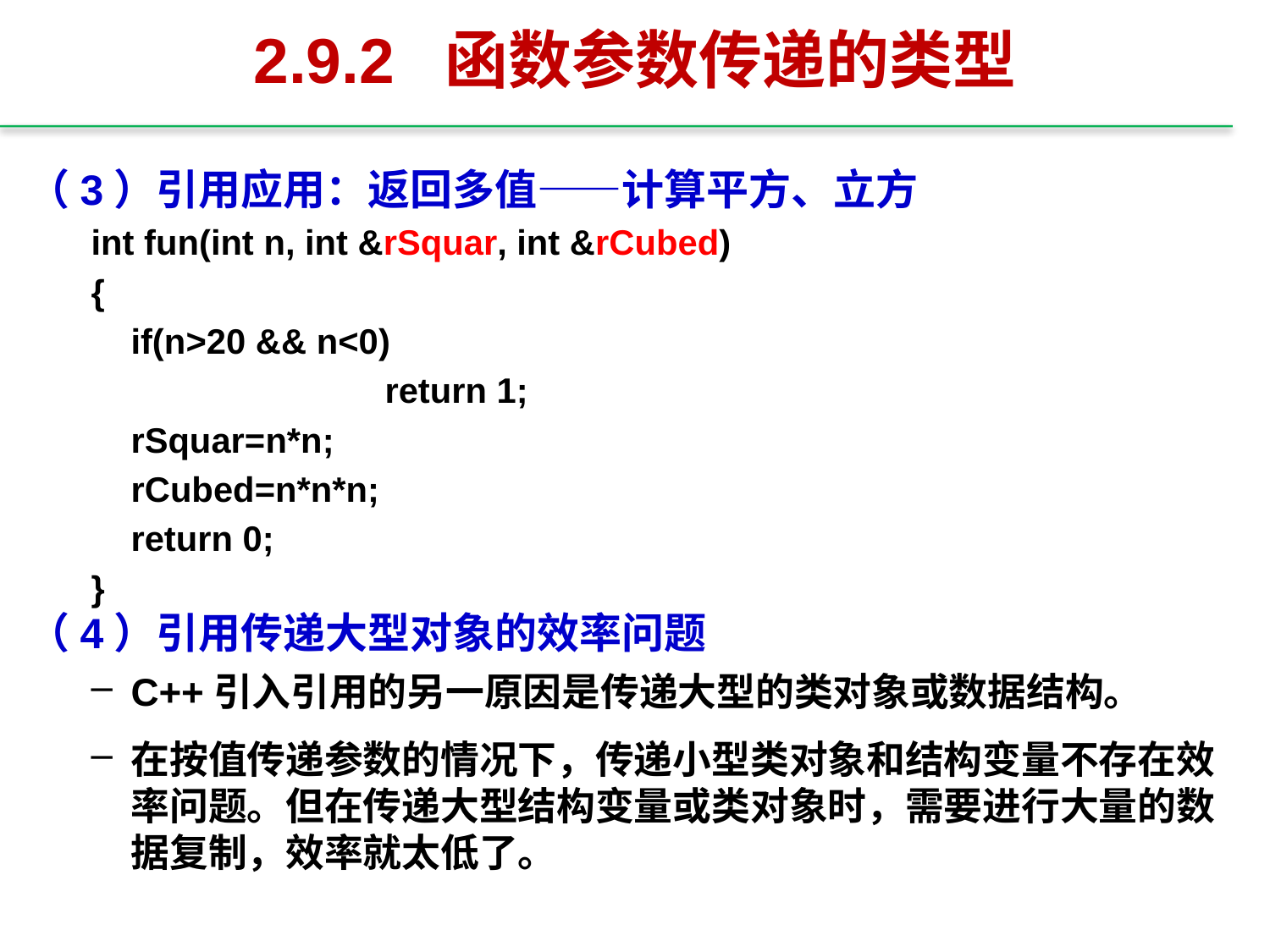

# 2.9.2  函数参数传递的类型
（3）引用应用：返回多值——计算平方、立方
int fun(int n, int &rSquar, int &rCubed)
{
	if(n>20 && n<0)
			return 1;
	rSquar=n*n;
	rCubed=n*n*n;
	return 0;
}
（4）引用传递大型对象的效率问题
C++引入引用的另一原因是传递大型的类对象或数据结构。
在按值传递参数的情况下，传递小型类对象和结构变量不存在效率问题。但在传递大型结构变量或类对象时，需要进行大量的数据复制，效率就太低了。